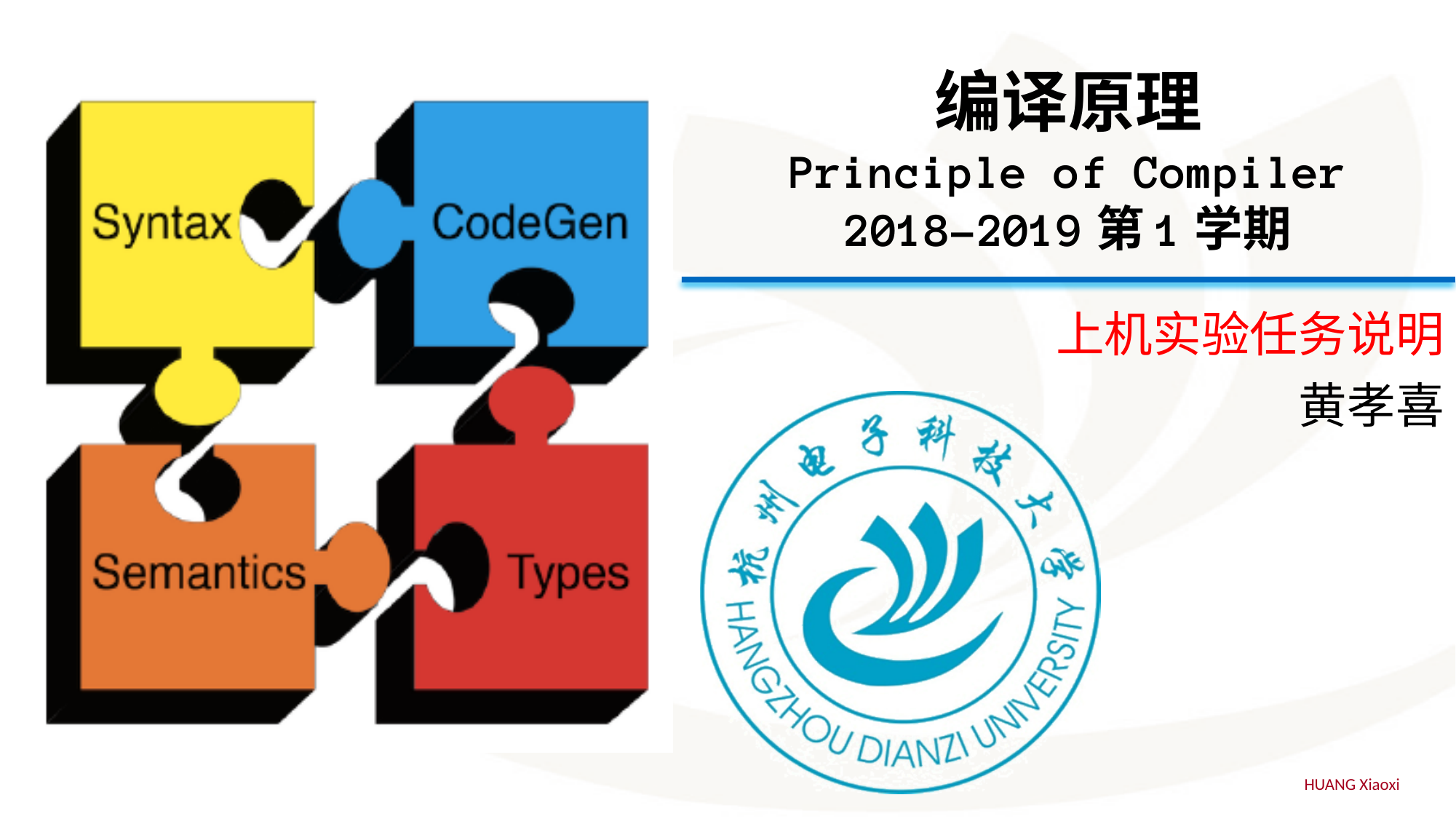

# 编译原理 Principle of Compiler 2018-2019第1学期
上机实验任务说明
黄孝喜